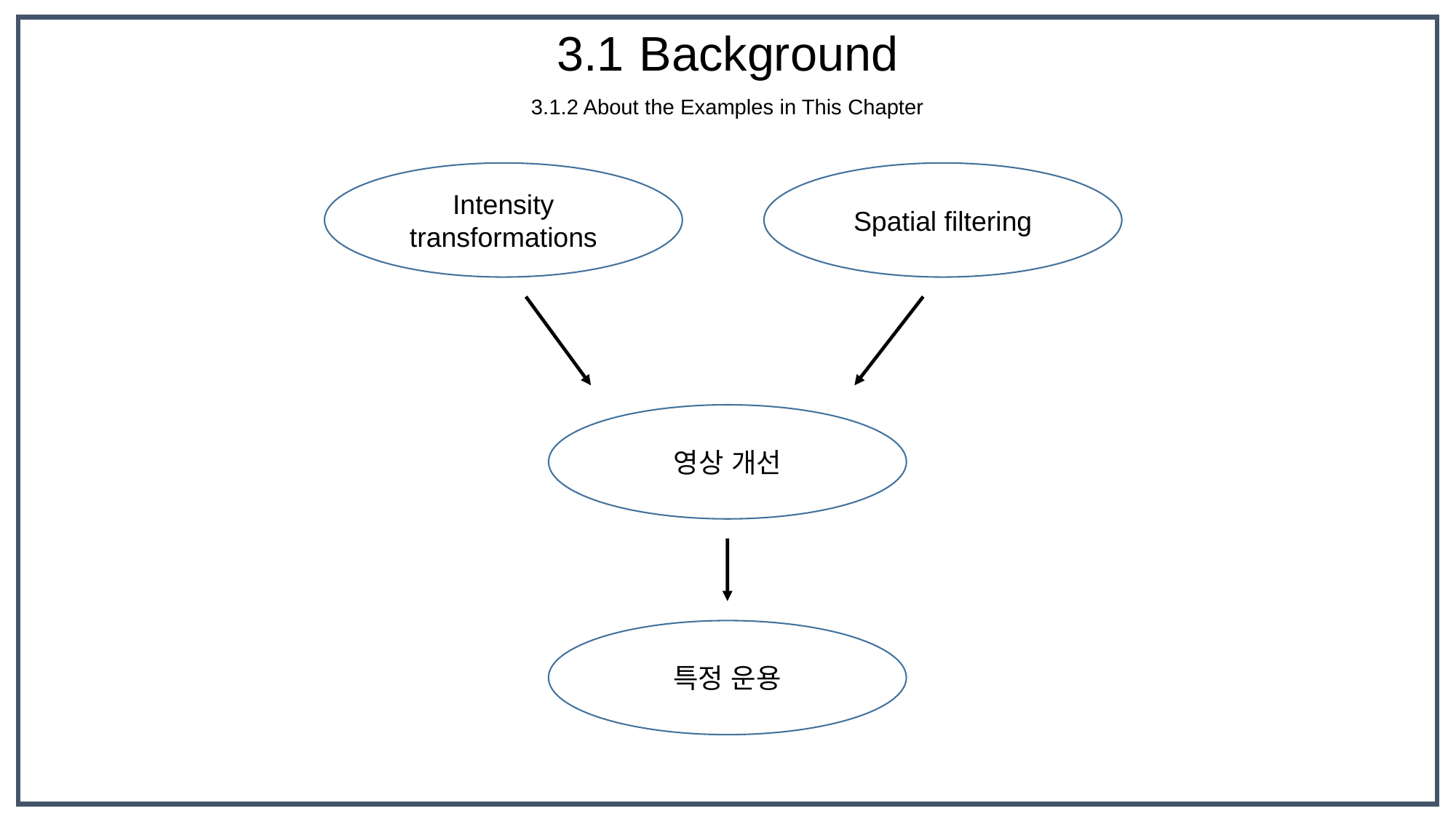

# 3.1 Background

3.1.2 About the Examples in This Chapter
Intensity transformations
Spatial filtering
영상 개선
특정 운용